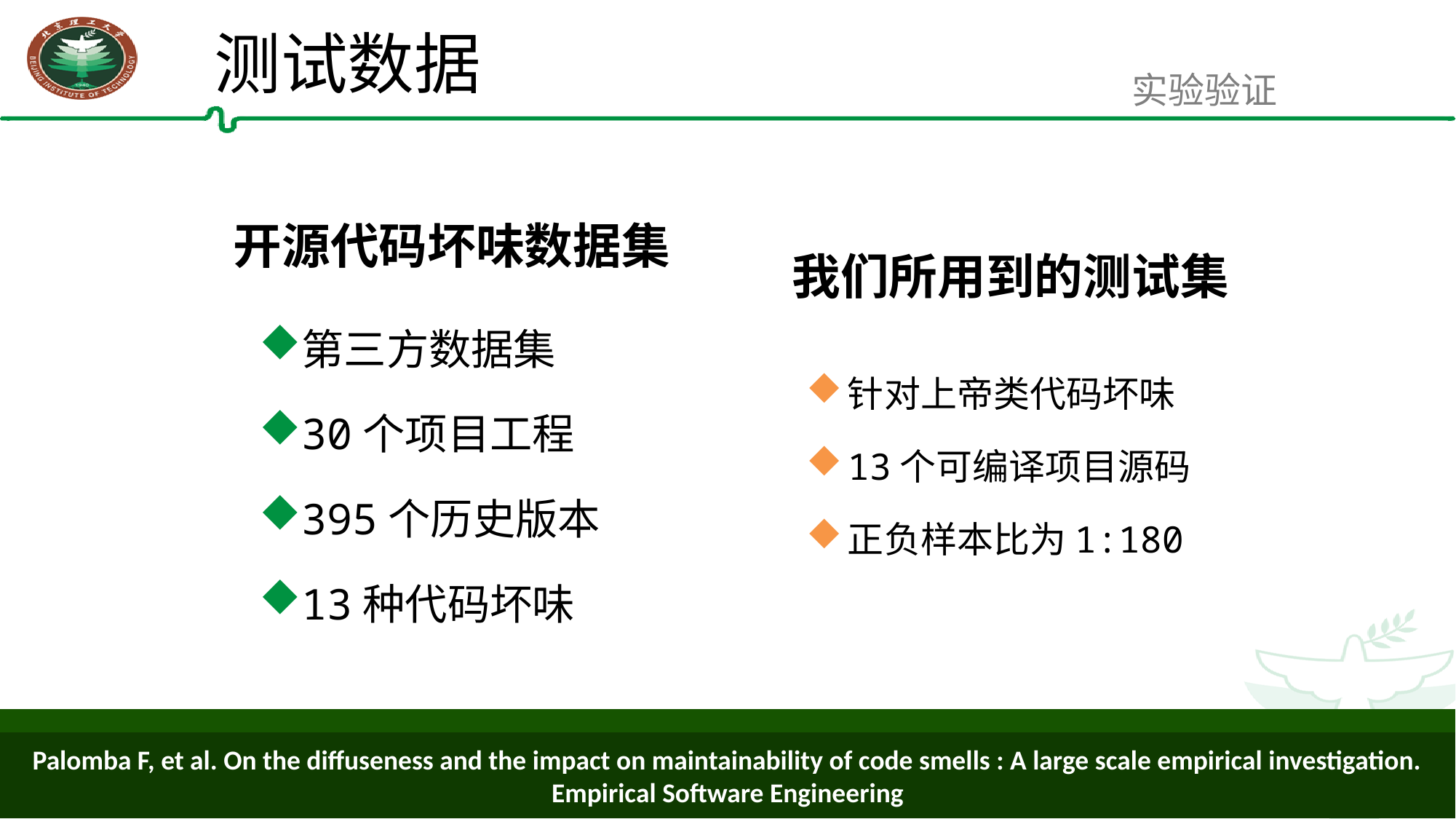

测试数据
实验验证
开源代码坏味数据集
我们所用到的测试集
针对上帝类代码坏味
13个可编译项目源码
正负样本比为1:180

第三方数据集
30个项目工程
395个历史版本
13种代码坏味

Palomba F, et al. On the diffuseness and the impact on maintainability of code smells : A large scale empirical investigation. Empirical Software Engineering